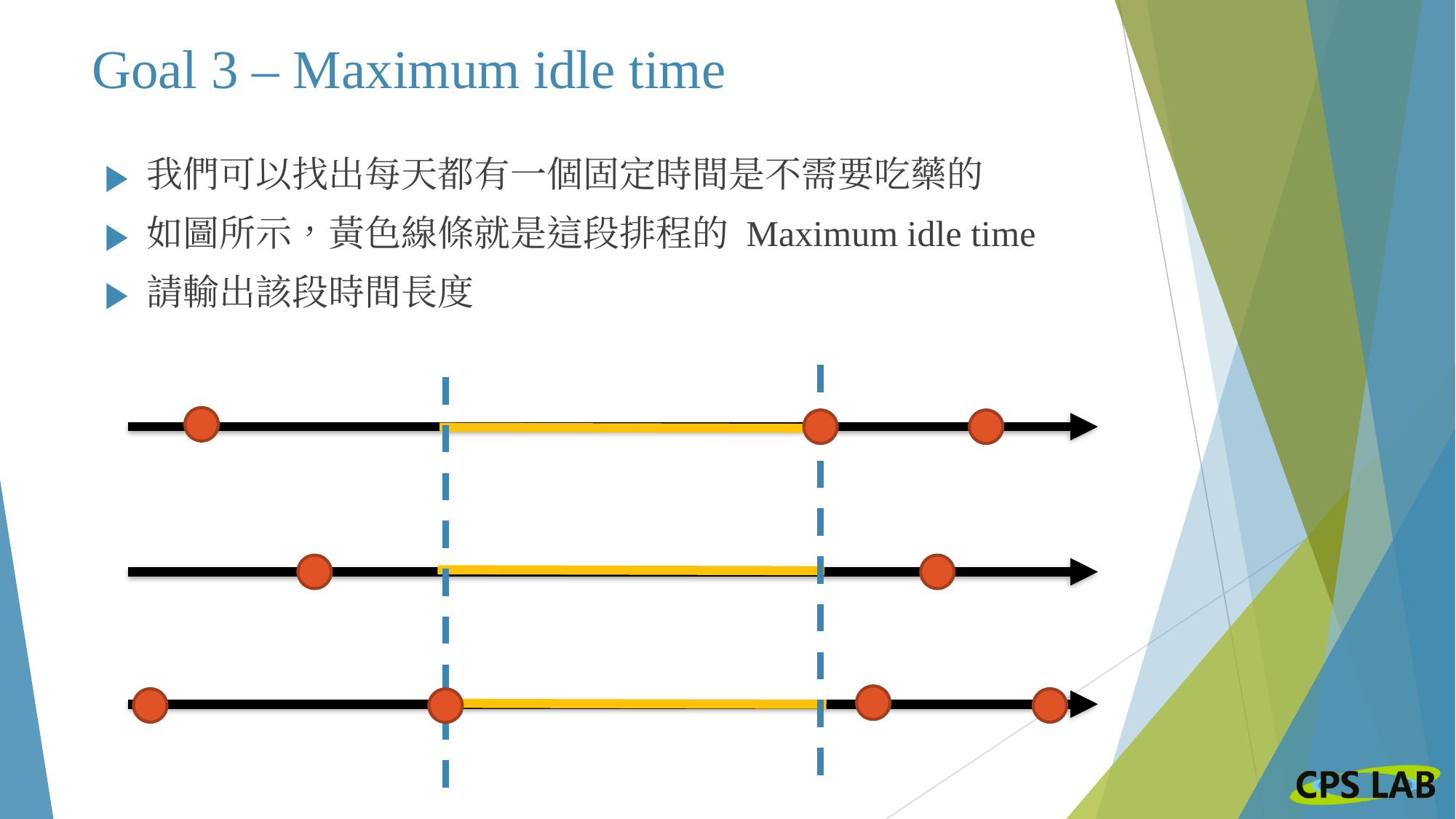

# Goal 3 – Maximum idle time
我們可以找出每天都有一個固定時間是不需要吃藥的
如圖所示，黃色線條就是這段排程的 Maximum idle time
請輸出該段時間長度